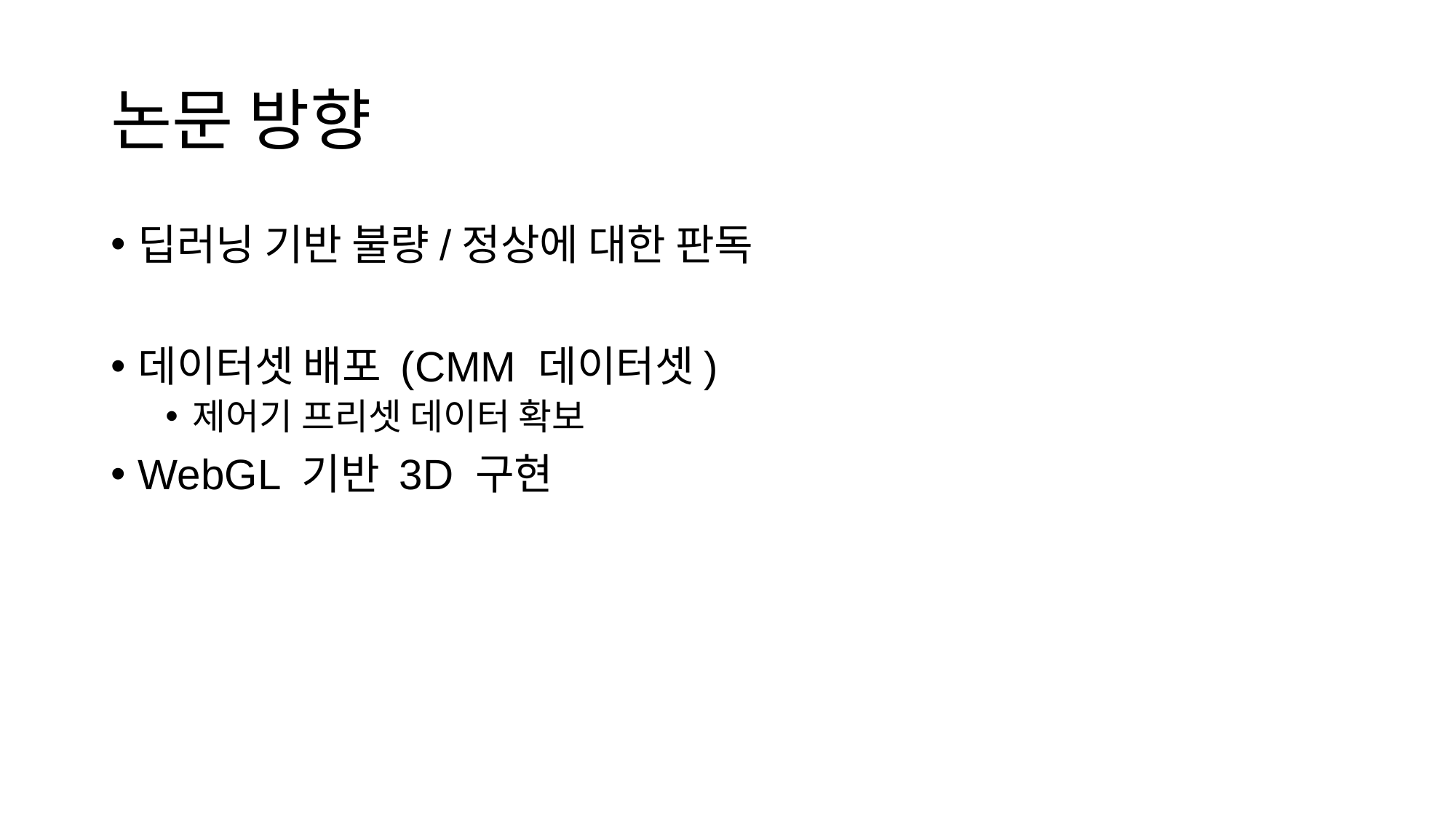

# 논문 방향
딥러닝 기반 불량/정상에 대한 판독

데이터셋 배포 (CMM 데이터셋)
제어기 프리셋 데이터 확보
WebGL 기반 3D 구현